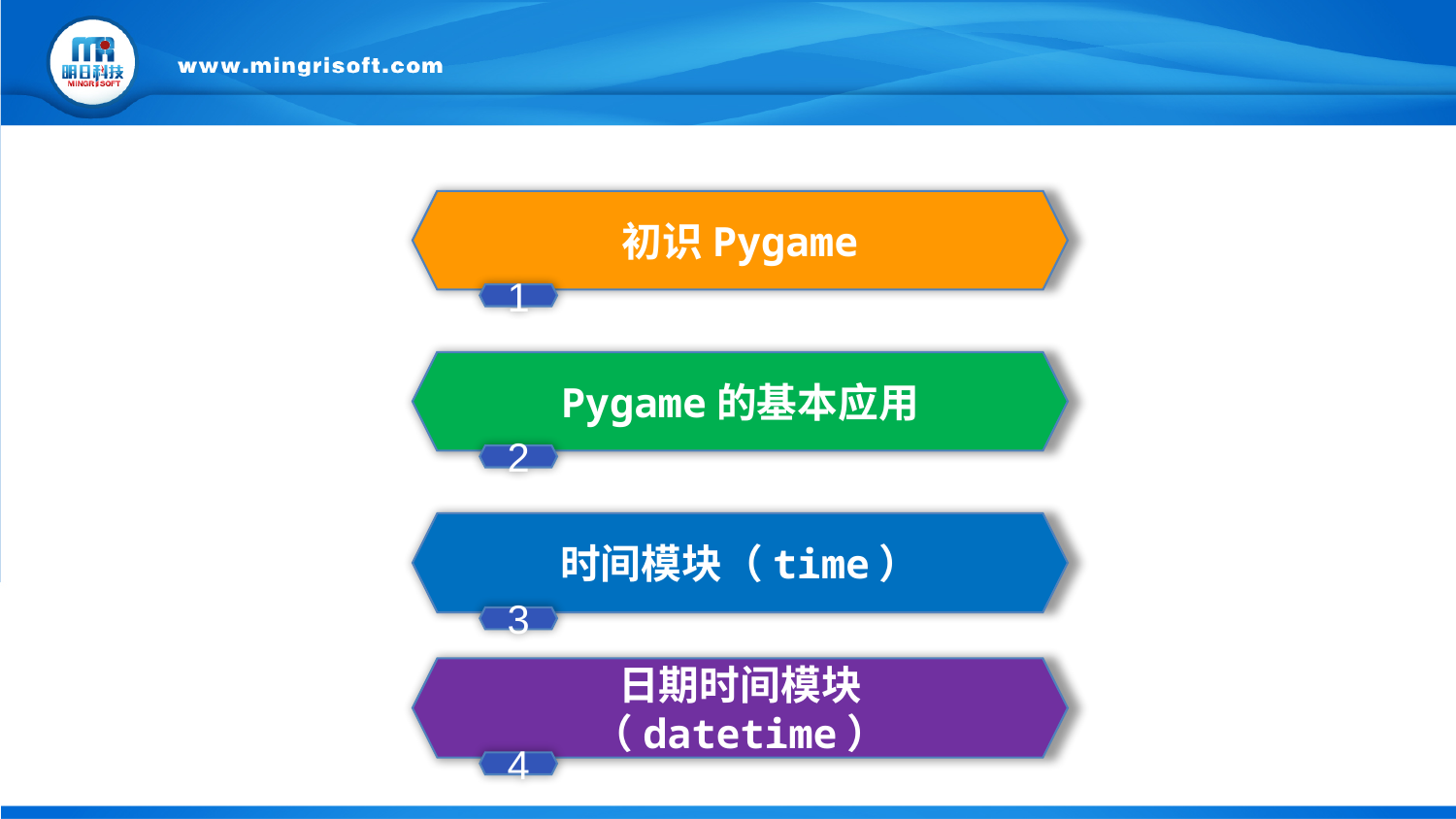

初识Pygame
1
Pygame的基本应用
2
时间模块（time）
3
日期时间模块（datetime）
4